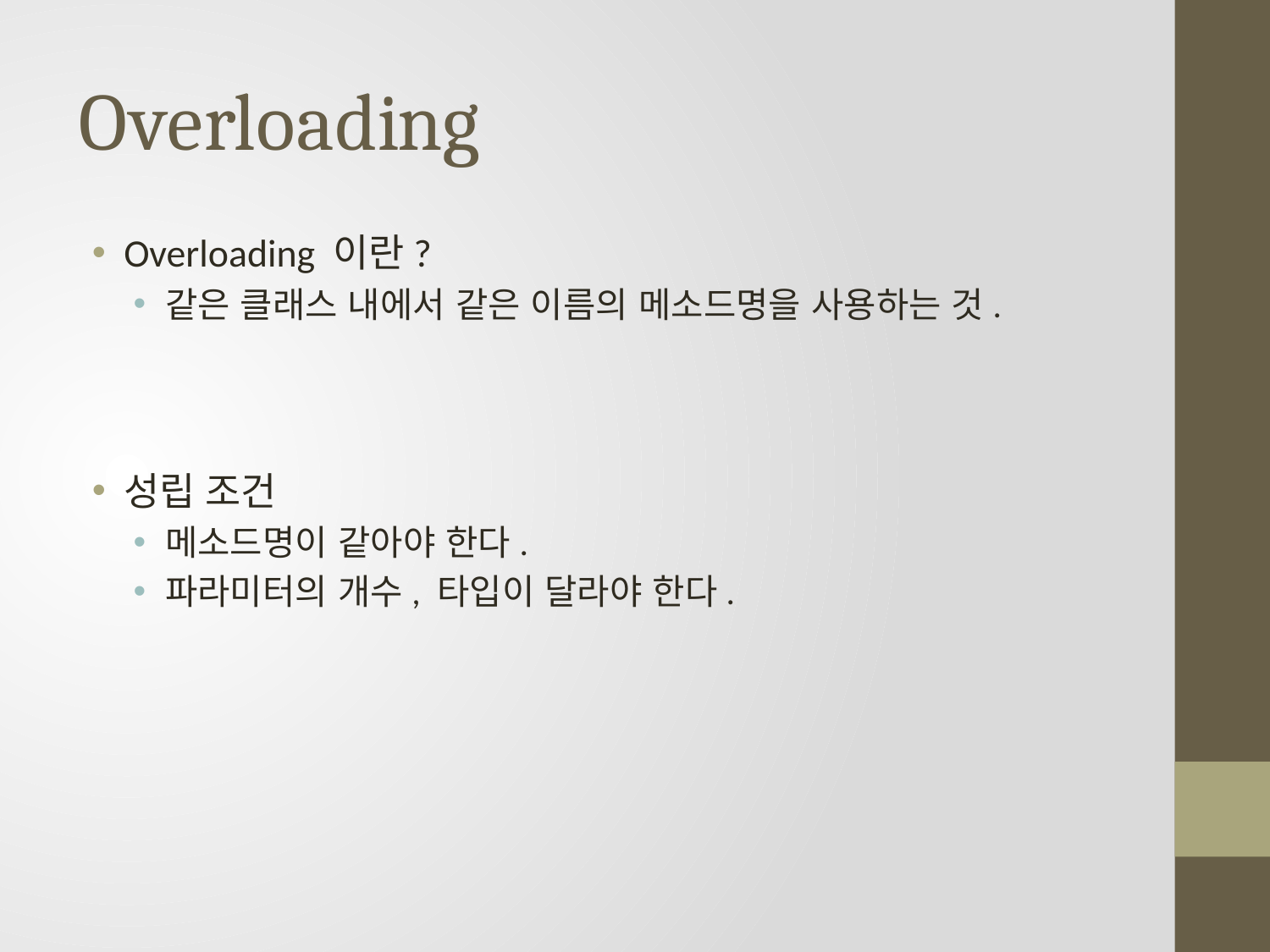

# Overloading
Overloading 이란?
같은 클래스 내에서 같은 이름의 메소드명을 사용하는 것.

성립 조건
메소드명이 같아야 한다.
파라미터의 개수, 타입이 달라야 한다.